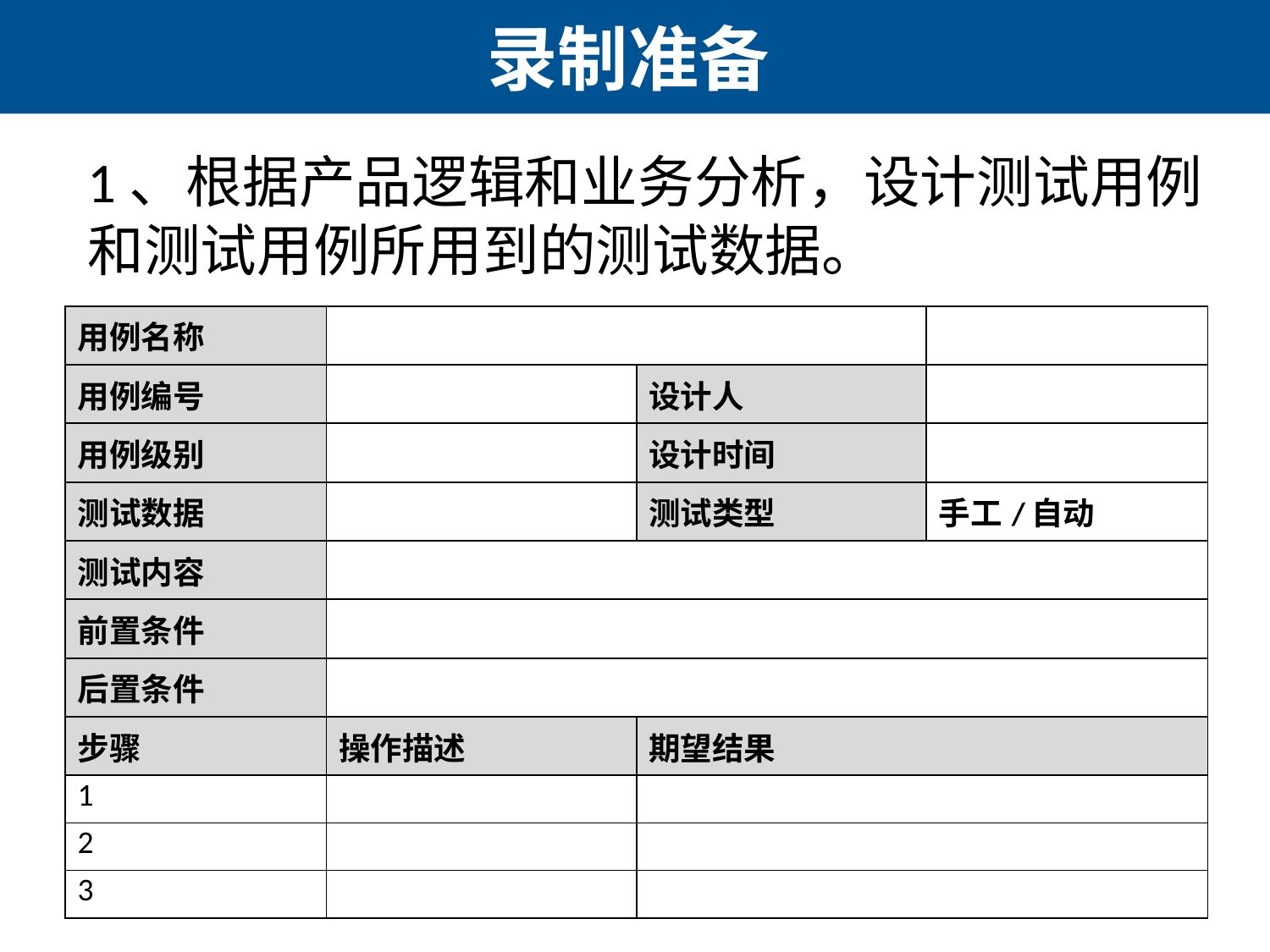

# 录制准备
1、根据产品逻辑和业务分析，设计测试用例和测试用例所用到的测试数据。
| 用例名称 |  |  |  |
| --- | --- | --- | --- |
| 用例编号 |  | 设计人 |  |
| 用例级别 |  | 设计时间 |  |
| 测试数据 |  | 测试类型 | 手工/自动 |
| 测试内容 |  |  |  |
| 前置条件 |  |  |  |
| 后置条件 |  |  |  |
| 步骤 | 操作描述 | 期望结果 |  |
| 1 |  |  |  |
| 2 |  |  |  |
| 3 |  |  |  |